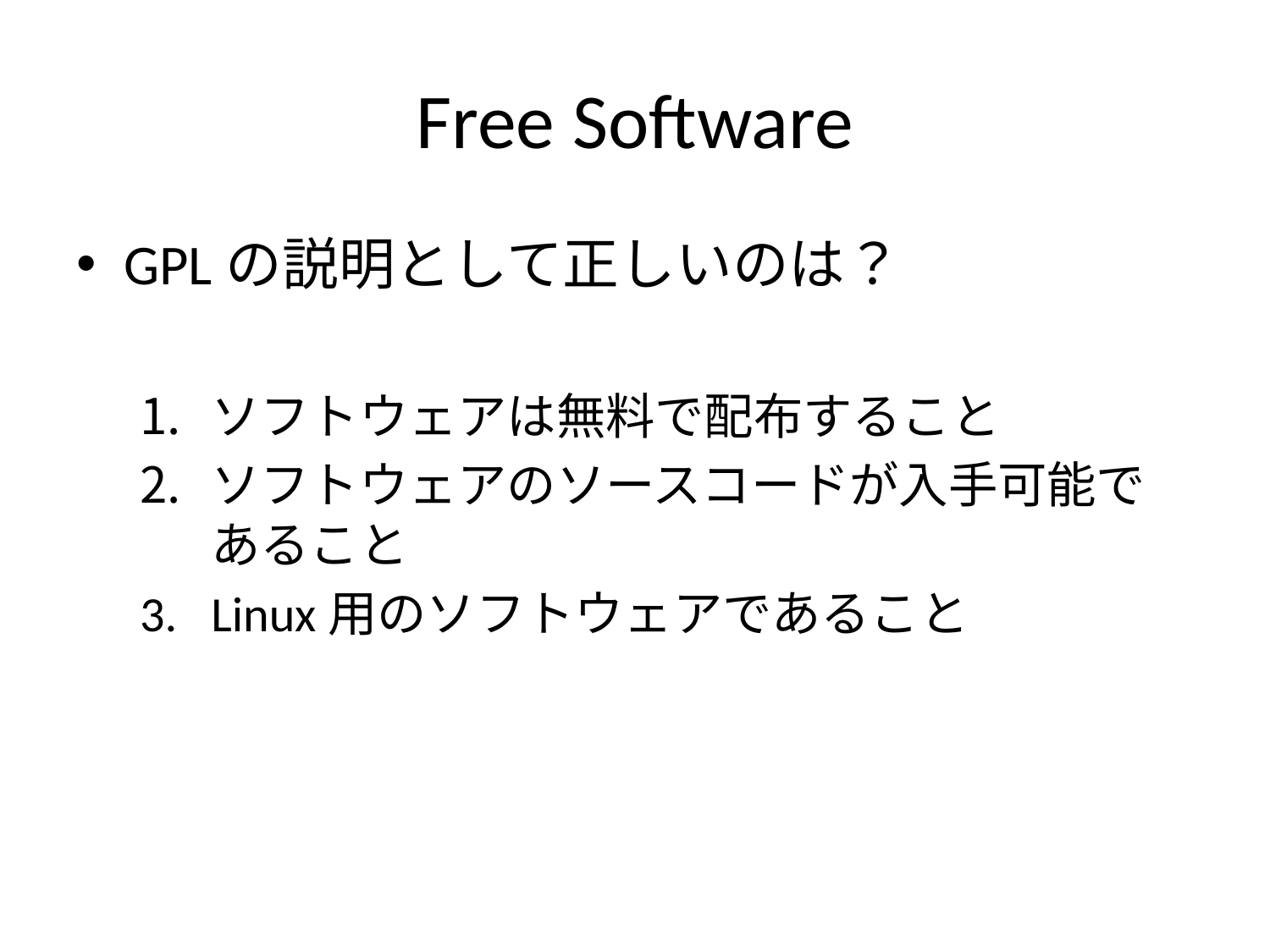

# Free Software
GPLの説明として正しいのは？

ソフトウェアは無料で配布すること
ソフトウェアのソースコードが入手可能であること
Linux用のソフトウェアであること